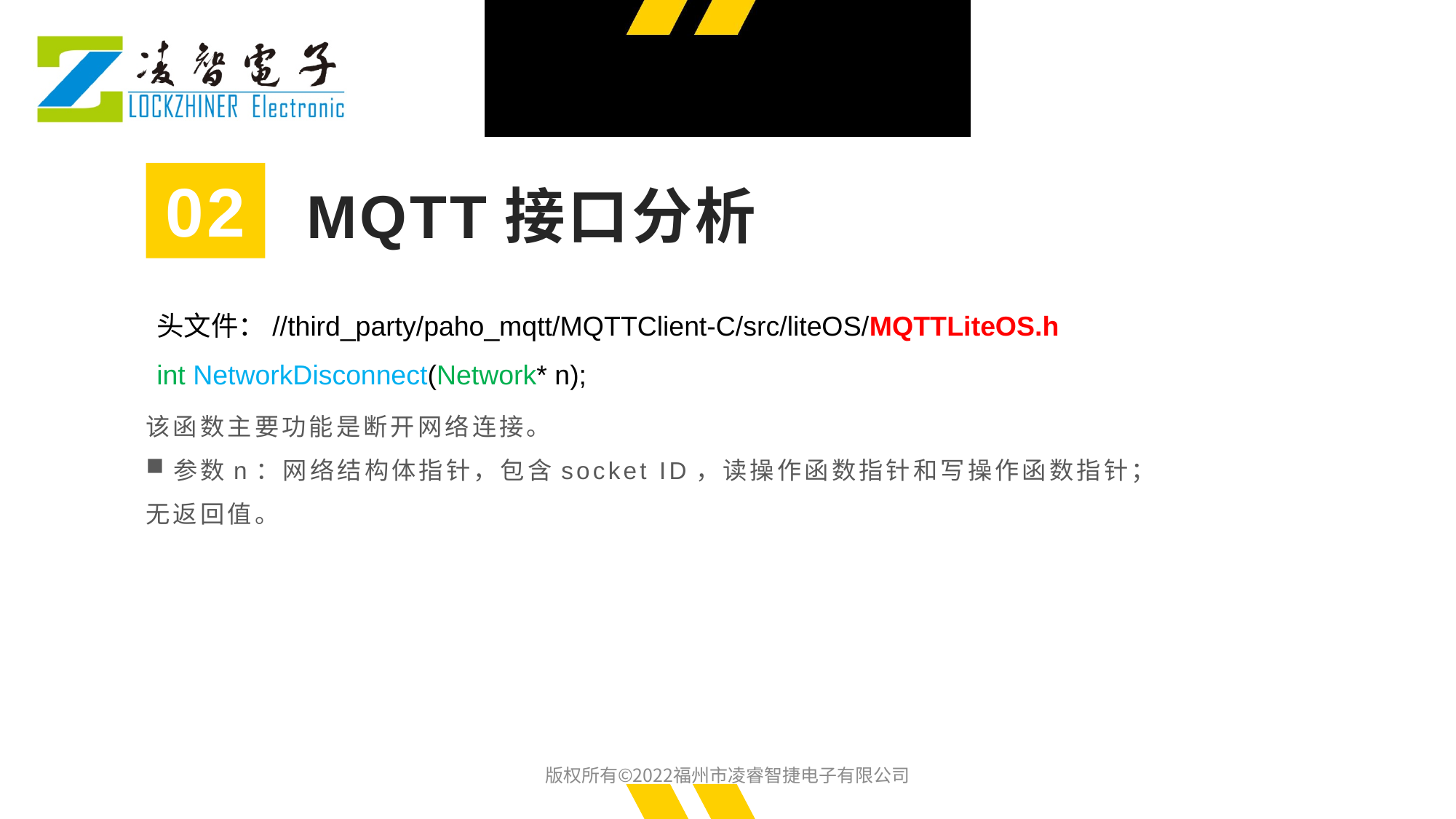

02
MQTT接口分析
头文件：//third_party/paho_mqtt/MQTTClient-C/src/liteOS/MQTTLiteOS.h
int NetworkDisconnect(Network* n);
该函数主要功能是断开网络连接。
参数n：网络结构体指针，包含socket ID，读操作函数指针和写操作函数指针；
无返回值。
版权所有©2022福州市凌睿智捷电子有限公司
8